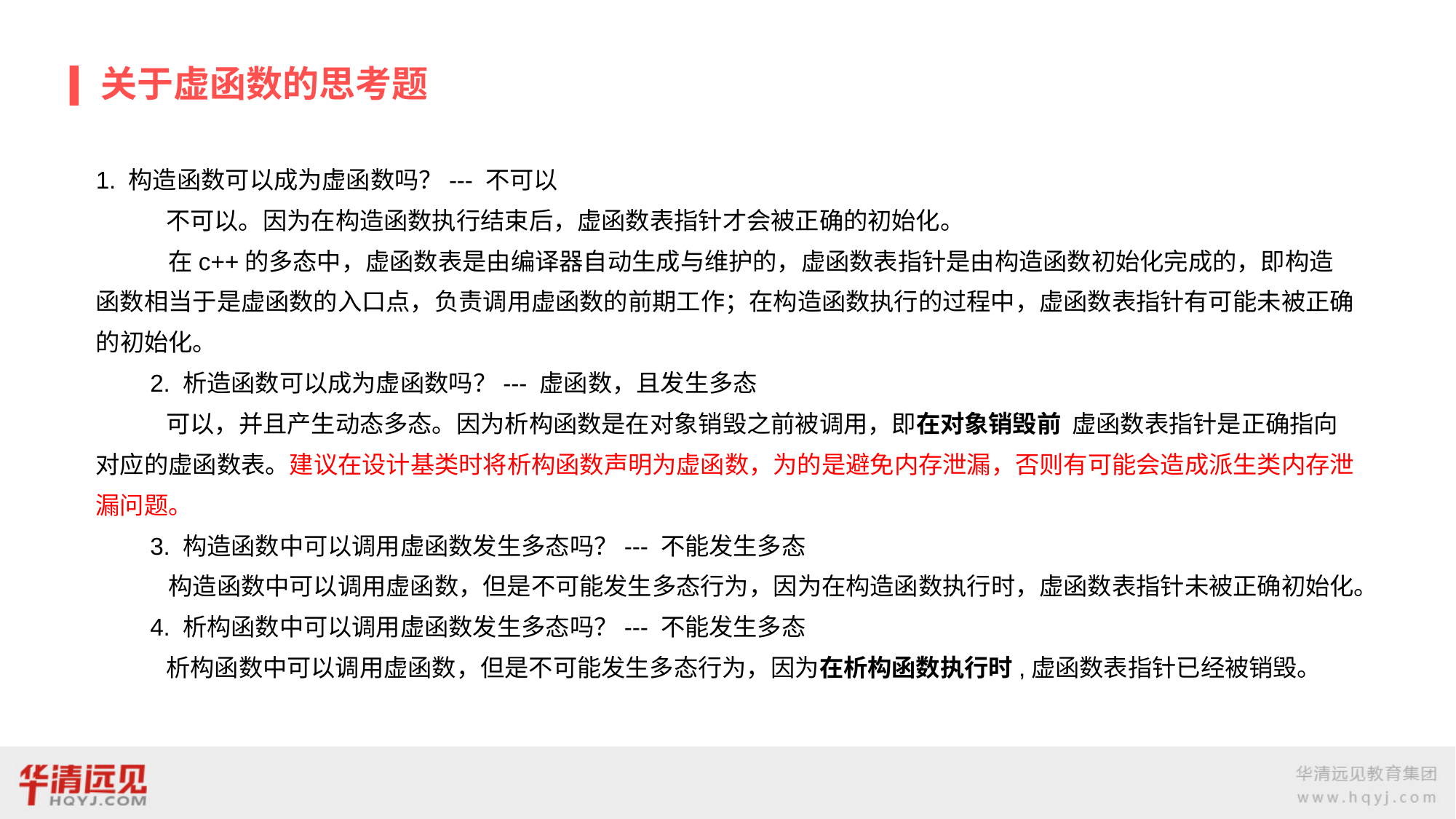

# 关于虚函数的思考题
1. 构造函数可以成为虚函数吗？--- 不可以
　　    不可以。因为在构造函数执行结束后，虚函数表指针才会被正确的初始化。
　　　在c++的多态中，虚函数表是由编译器自动生成与维护的，虚函数表指针是由构造函数初始化完成的，即构造函数相当于是虚函数的入口点，负责调用虚函数的前期工作；在构造函数执行的过程中，虚函数表指针有可能未被正确的初始化。
　　2. 析造函数可以成为虚函数吗？--- 虚函数，且发生多态
　　    可以，并且产生动态多态。因为析构函数是在对象销毁之前被调用，即在对象销毁前  虚函数表指针是正确指向对应的虚函数表。建议在设计基类时将析构函数声明为虚函数，为的是避免内存泄漏，否则有可能会造成派生类内存泄漏问题。
　　3. 构造函数中可以调用虚函数发生多态吗？--- 不能发生多态
　　　构造函数中可以调用虚函数，但是不可能发生多态行为，因为在构造函数执行时，虚函数表指针未被正确初始化。
　　4. 析构函数中可以调用虚函数发生多态吗？--- 不能发生多态
　　    析构函数中可以调用虚函数，但是不可能发生多态行为，因为在析构函数执行时,虚函数表指针已经被销毁。